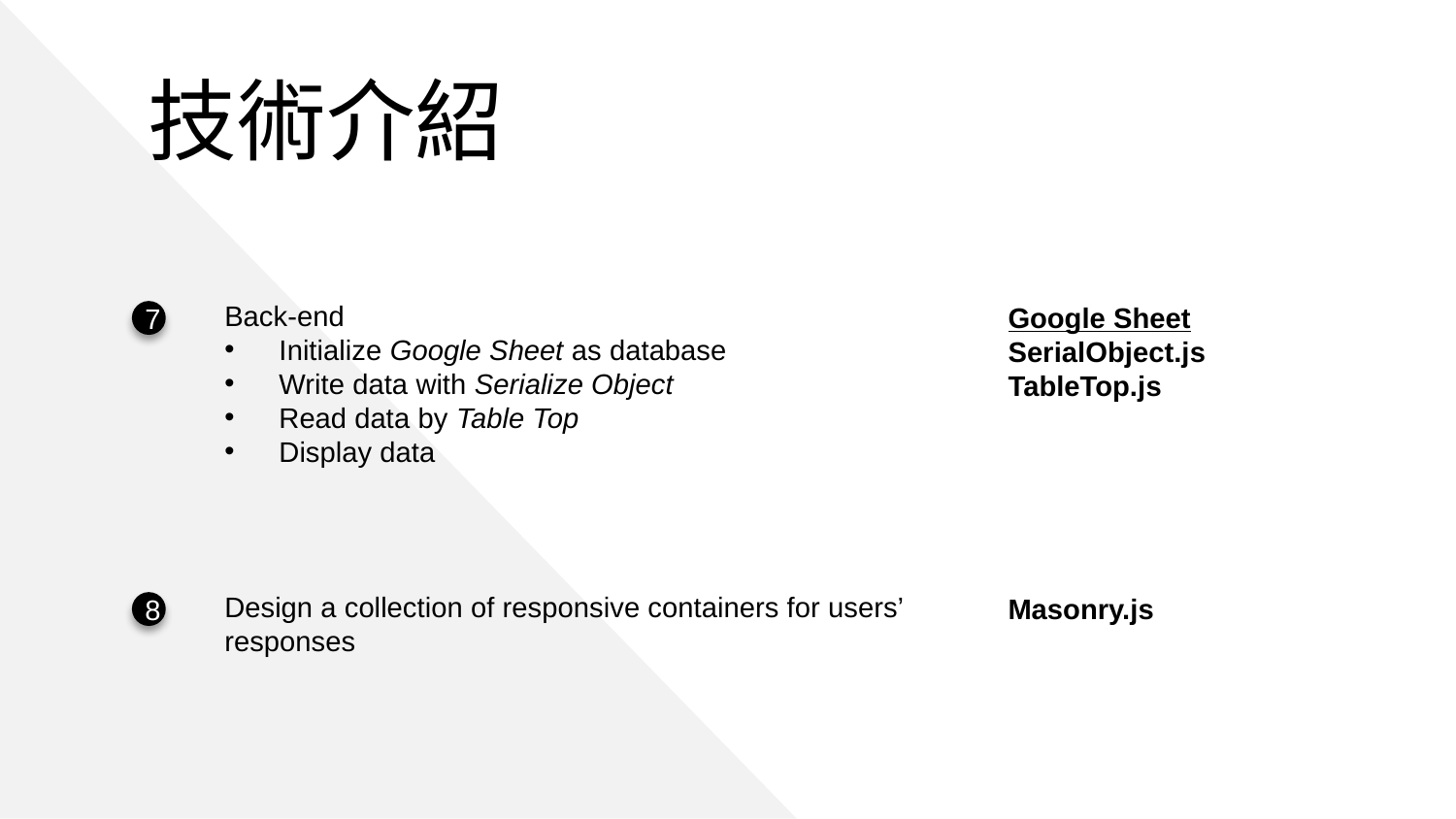

技術介紹
Back-end
Initialize Google Sheet as database
Write data with Serialize Object
Read data by Table Top
Display data
Google Sheet
SerialObject.js
TableTop.js
7
Design a collection of responsive containers for users’ responses
Masonry.js
8